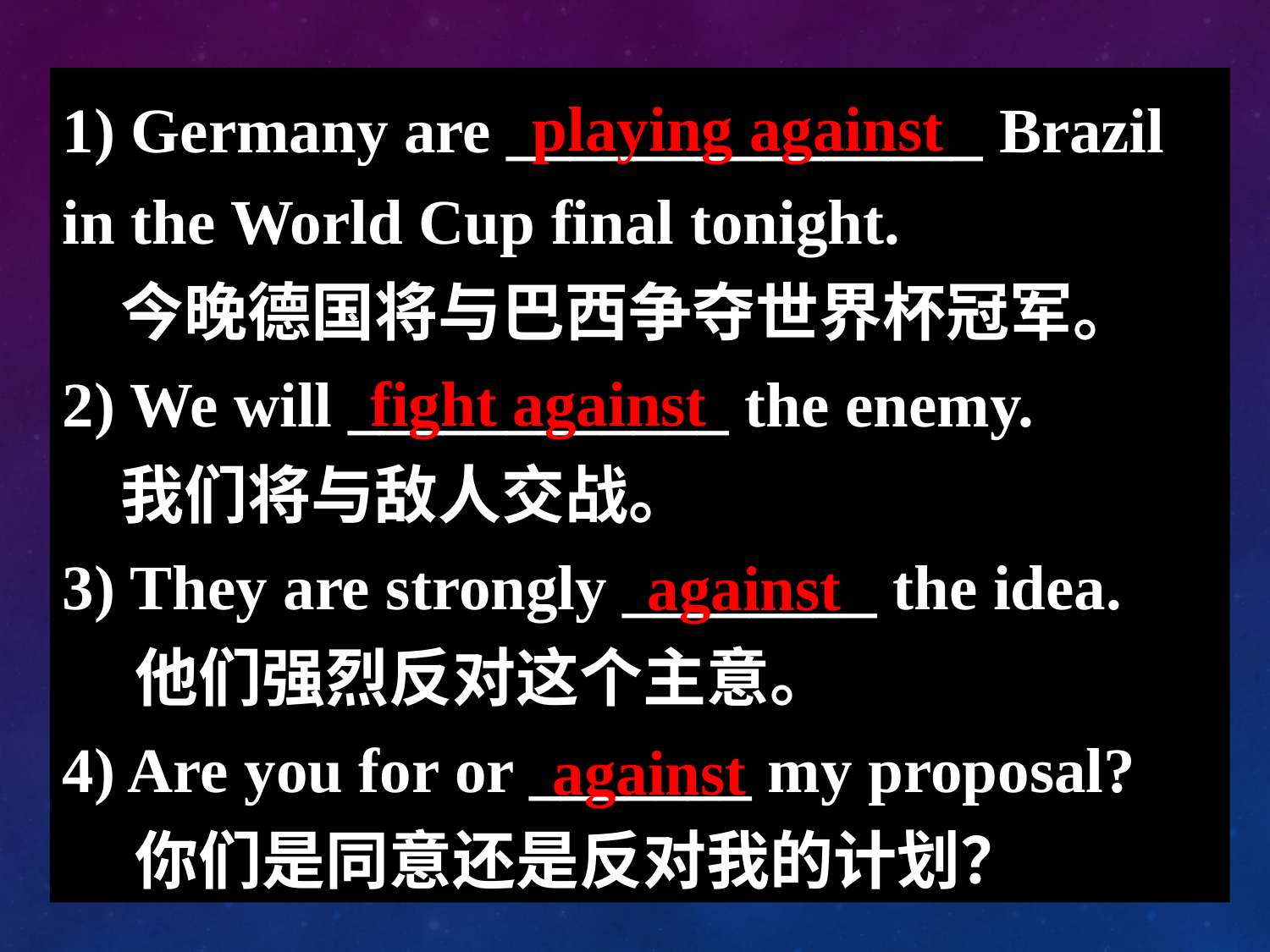

playing against
1) Germany are _______________ Brazil in the World Cup final tonight.
   今晚德国将与巴西争夺世界杯冠军。
2) We will ____________ the enemy.
   我们将与敌人交战。
3) They are strongly ________ the idea.
    他们强烈反对这个主意。
4) Are you for or _______ my proposal?
    你们是同意还是反对我的计划？
fight against
against
against